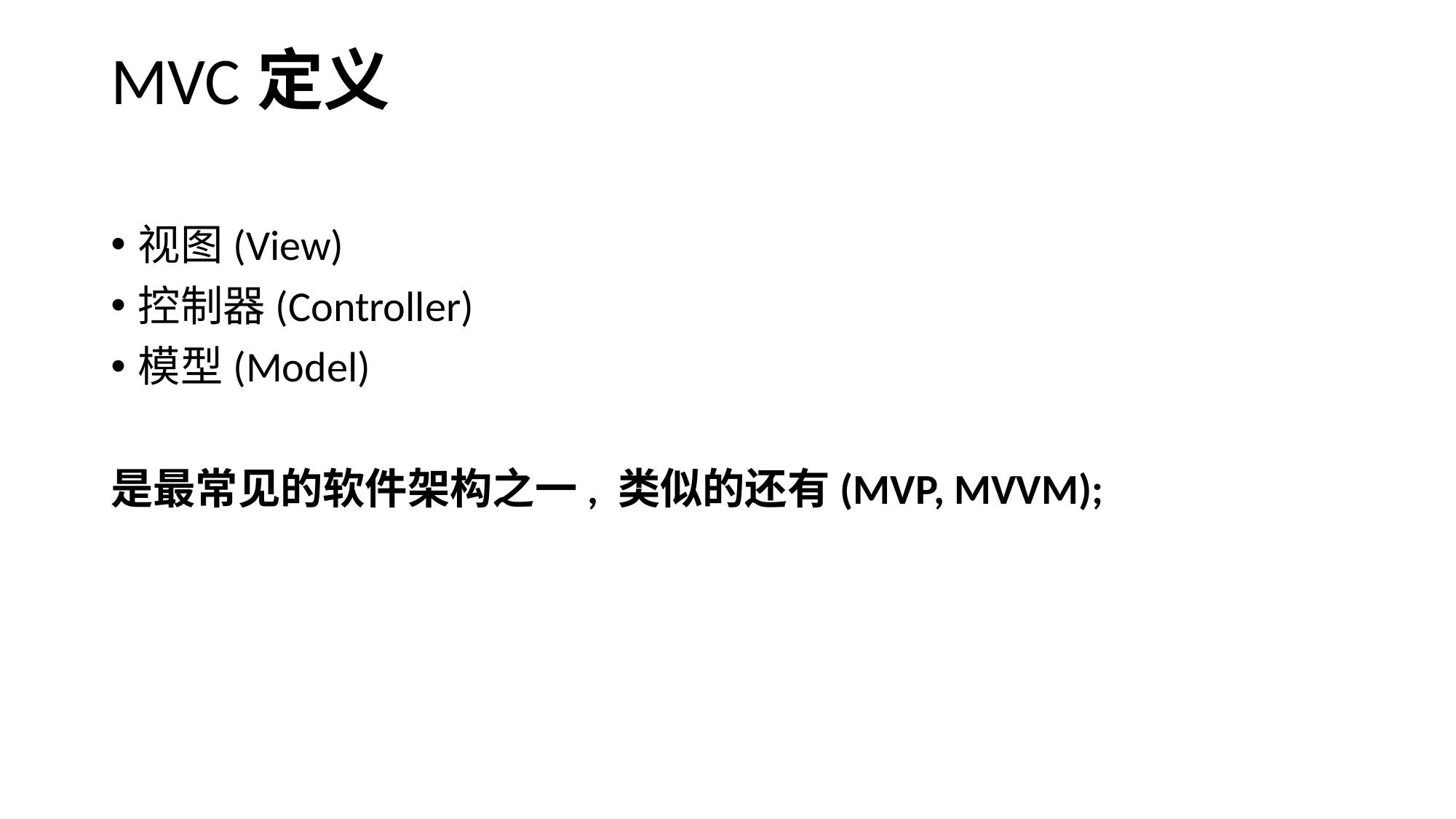

# MVC定义
视图(View)
控制器(Controller)
模型(Model)

是最常见的软件架构之一, 类似的还有(MVP, MVVM);